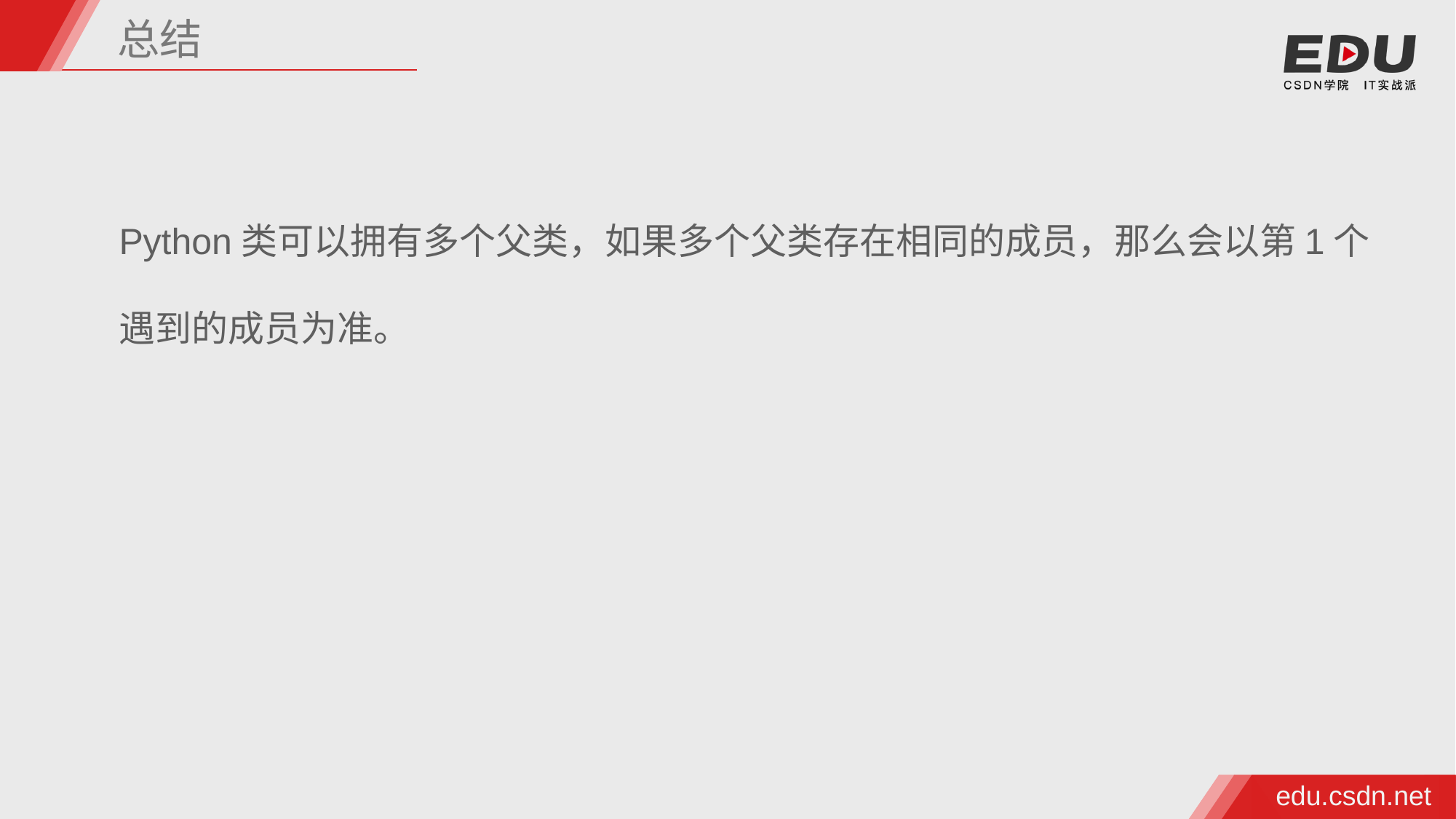

总结
Python类可以拥有多个父类，如果多个父类存在相同的成员，那么会以第1个
遇到的成员为准。
edu.csdn.net